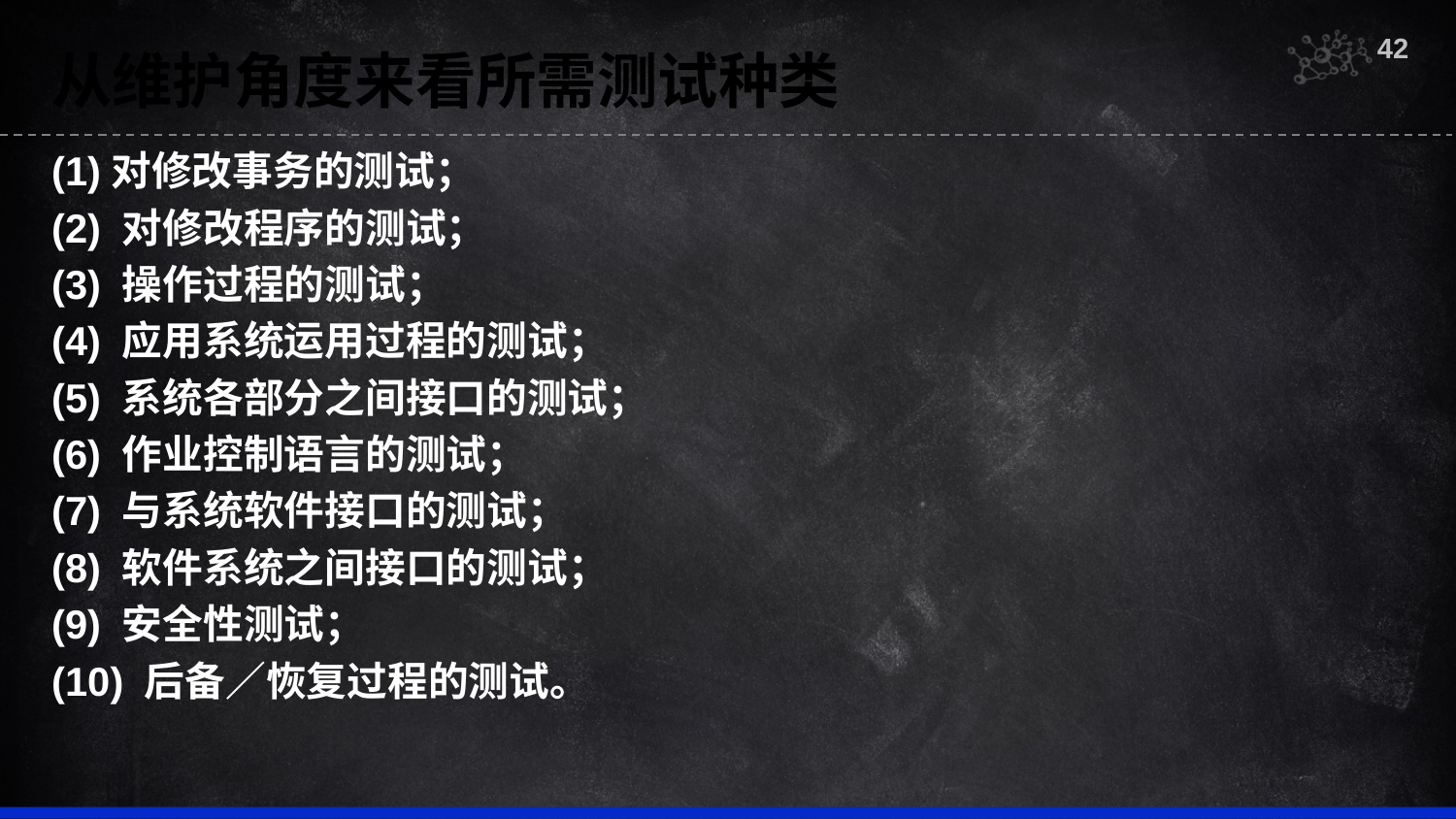

42
从维护角度来看所需测试种类
(1)对修改事务的测试；
(2) 对修改程序的测试；
(3) 操作过程的测试；
(4) 应用系统运用过程的测试；
(5) 系统各部分之间接口的测试；
(6) 作业控制语言的测试；
(7) 与系统软件接口的测试；
(8) 软件系统之间接口的测试；
(9) 安全性测试；
(10) 后备／恢复过程的测试。